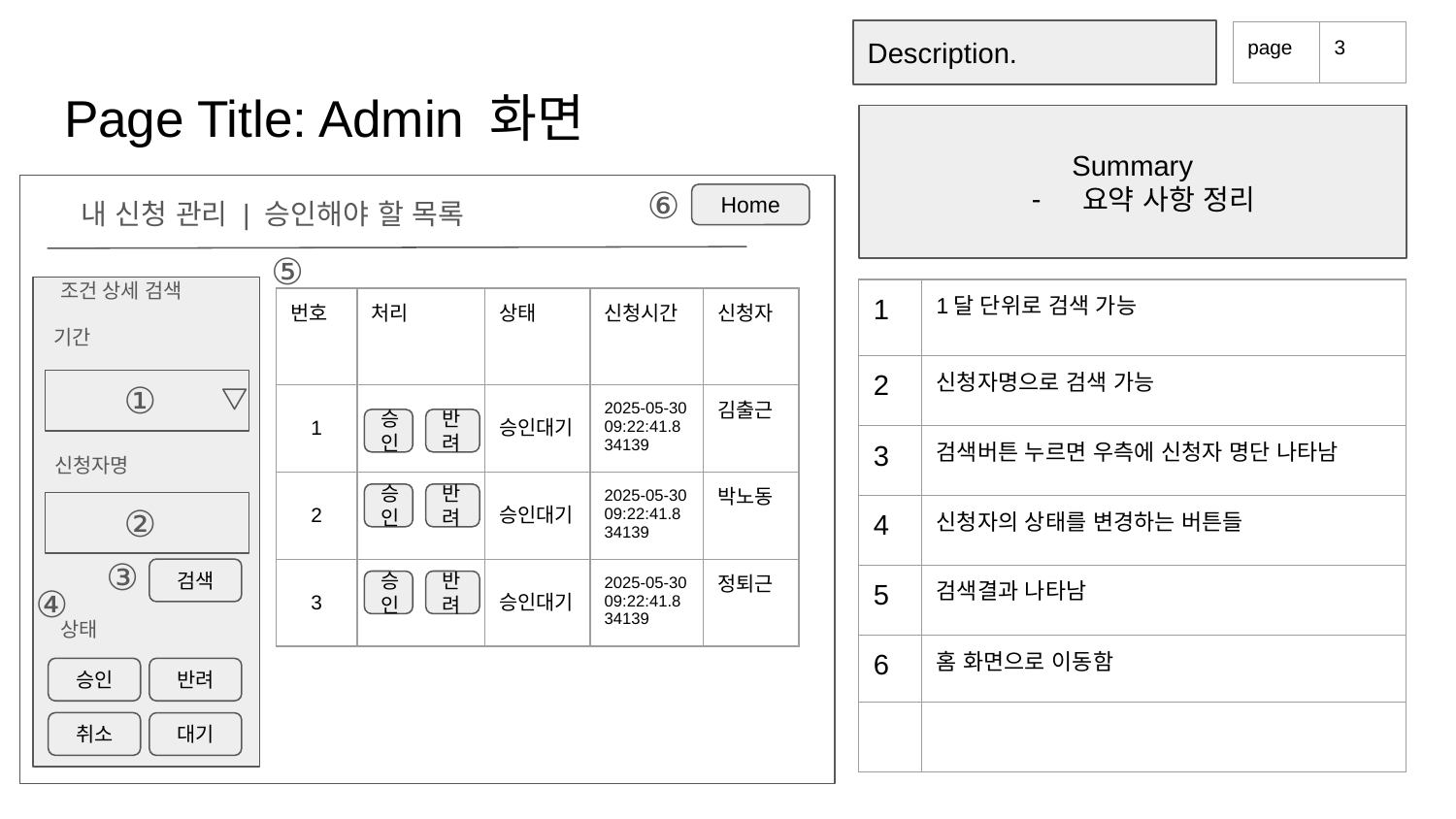

Description.
| page | 3 |
| --- | --- |
# Page Title: Admin 화면
Summary
요약 사항 정리
⑥

내 신청 관리 | 승인해야 할 목록
Home
⑤
조건 상세 검색

| 1 | 1달 단위로 검색 가능 |
| --- | --- |
| 2 | 신청자명으로 검색 가능 |
| 3 | 검색버튼 누르면 우측에 신청자 명단 나타남 |
| 4 | 신청자의 상태를 변경하는 버튼들 |
| 5 | 검색결과 나타남 |
| 6 | 홈 화면으로 이동함 |
|  |  |
| 번호 | 처리 | 상태 | 신청시간 | 신청자 |
| --- | --- | --- | --- | --- |
| 1 |  | 승인대기 | 2025-05-30 09:22:41.834139 | 김출근 |
| 2 |  | 승인대기 | 2025-05-30 09:22:41.834139 | 박노동 |
| 3 |  | 승인대기 | 2025-05-30 09:22:41.834139 | 정퇴근 |
기간
①

승인
반려
신청자명
승인
반려
②

③
검색
④
승인
반려
상태
승인
반려
취소
대기